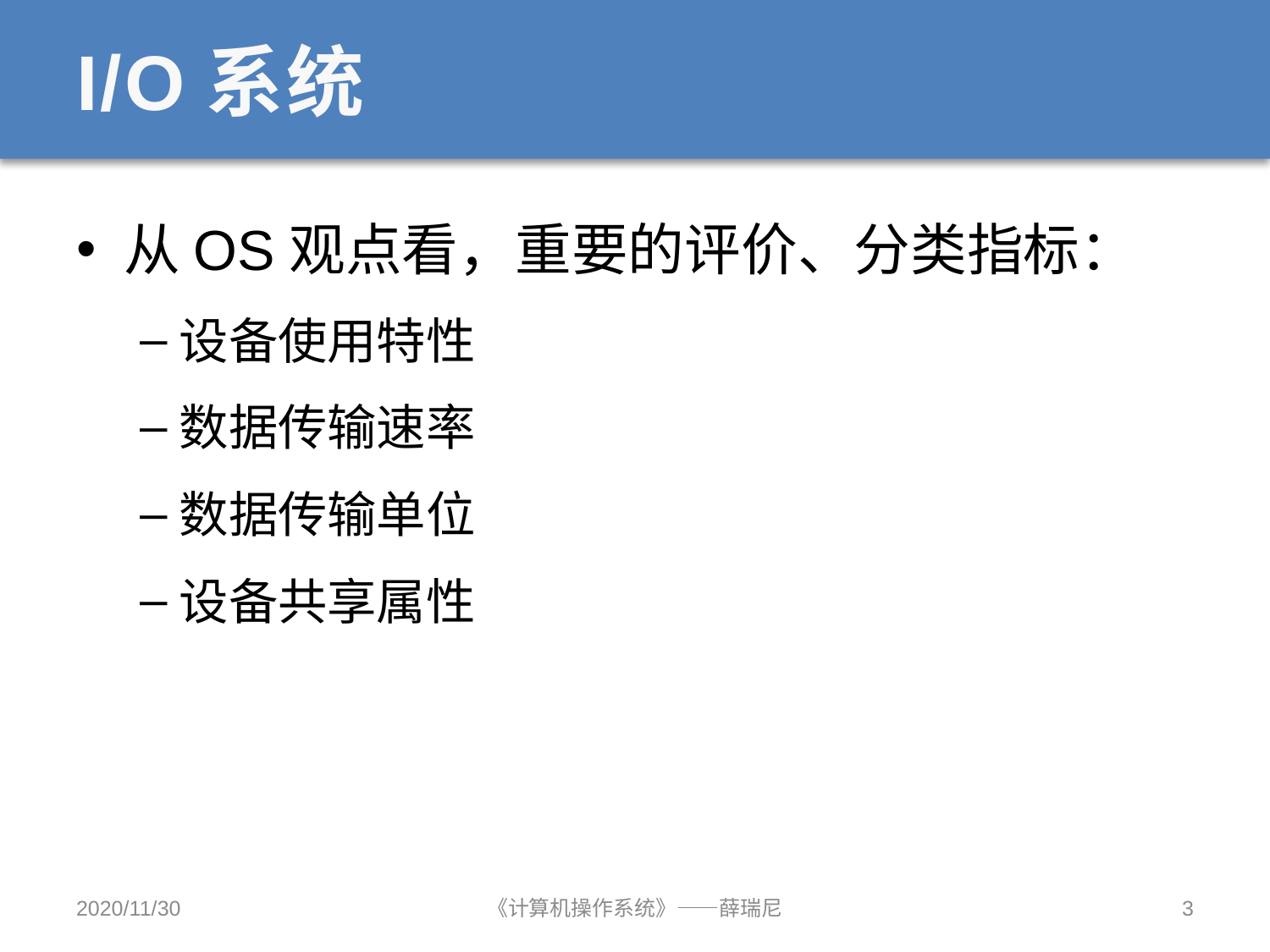

# I/O系统
从OS观点看，重要的评价、分类指标：
设备使用特性
数据传输速率
数据传输单位
设备共享属性

2020/11/30
《计算机操作系统》——薛瑞尼
3